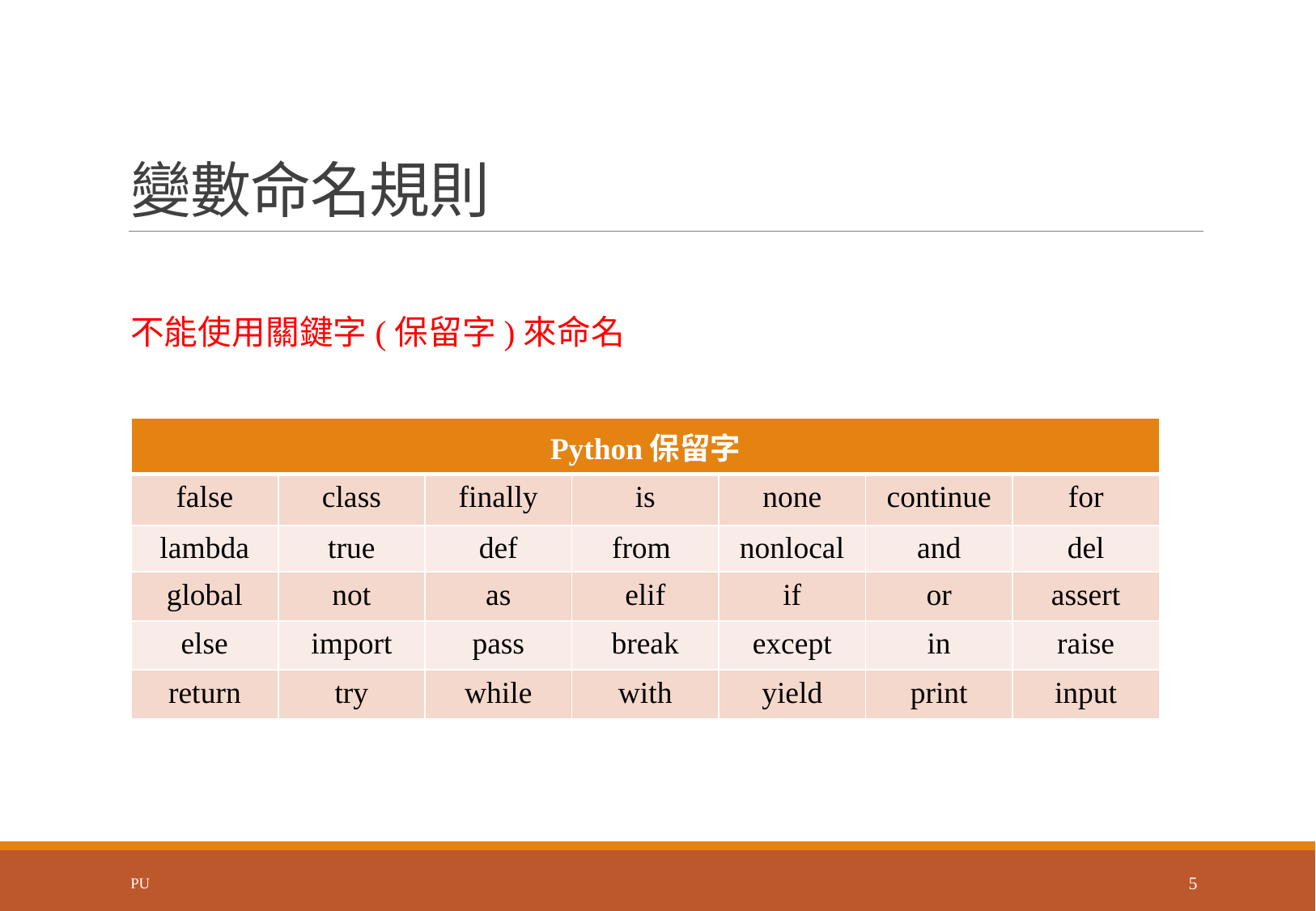

# 變數命名規則

不能使用關鍵字(保留字)來命名
| Python保留字 |  |  |  |  |  |  |
| --- | --- | --- | --- | --- | --- | --- |
| false | class | finally | is | none | continue | for |
| lambda | true | def | from | nonlocal | and | del |
| global | not | as | elif | if | or | assert |
| else | import | pass | break | except | in | raise |
| return | try | while | with | yield | print | input |
PU
5